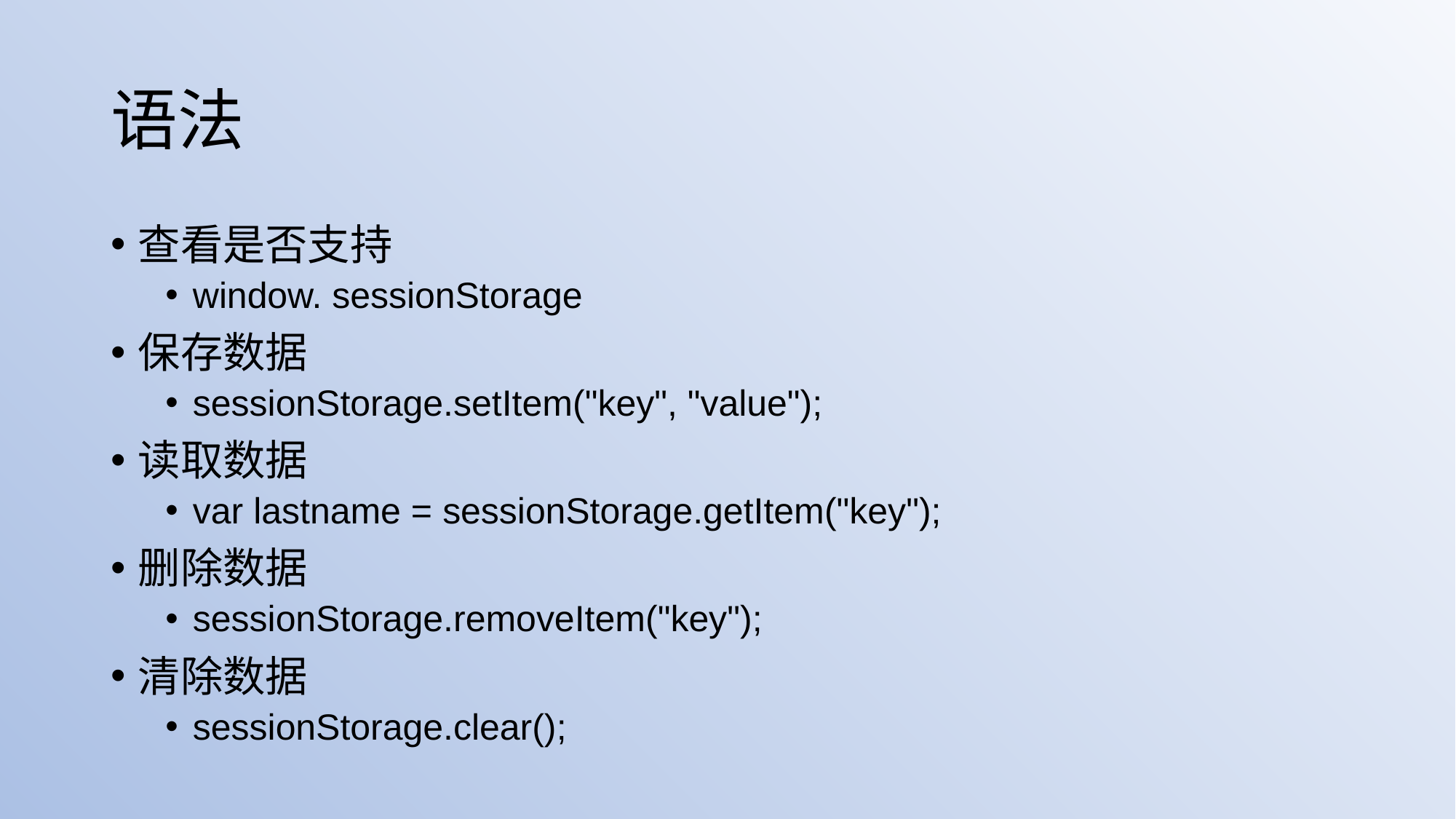

# 语法
查看是否支持
window. sessionStorage
保存数据
sessionStorage.setItem("key", "value");
读取数据
var lastname = sessionStorage.getItem("key");
删除数据
sessionStorage.removeItem("key");
清除数据
sessionStorage.clear();